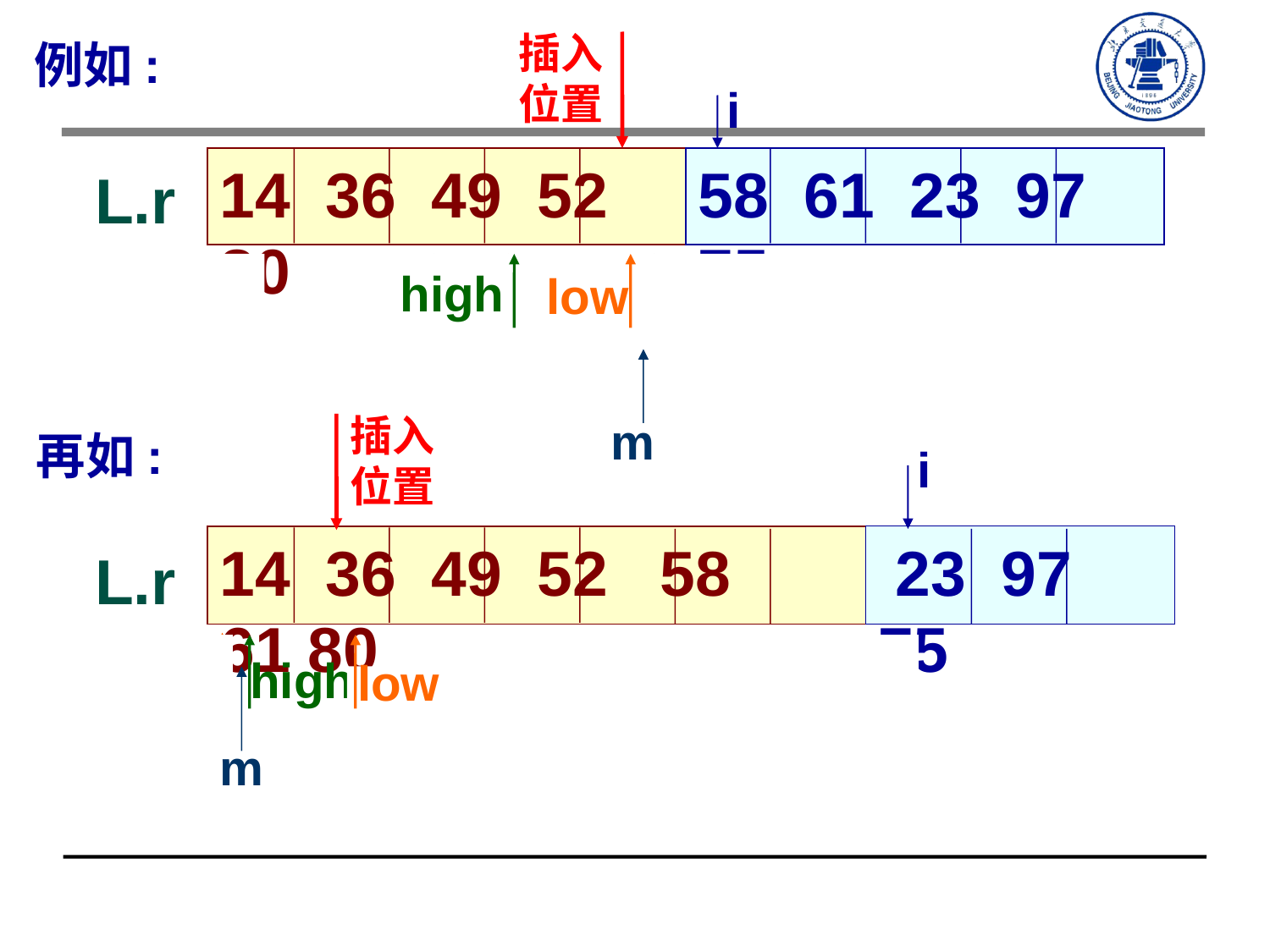

插入
位置
例如:

i

14  36  49  52  80
58  61  23  97  75

L.r

high
low

high
low
low
m
m

插入
位置
m

再如:
i

 23  97  75
14  36  49  52   58   61 80

L.r

high

low
low
high

high

m
m
m